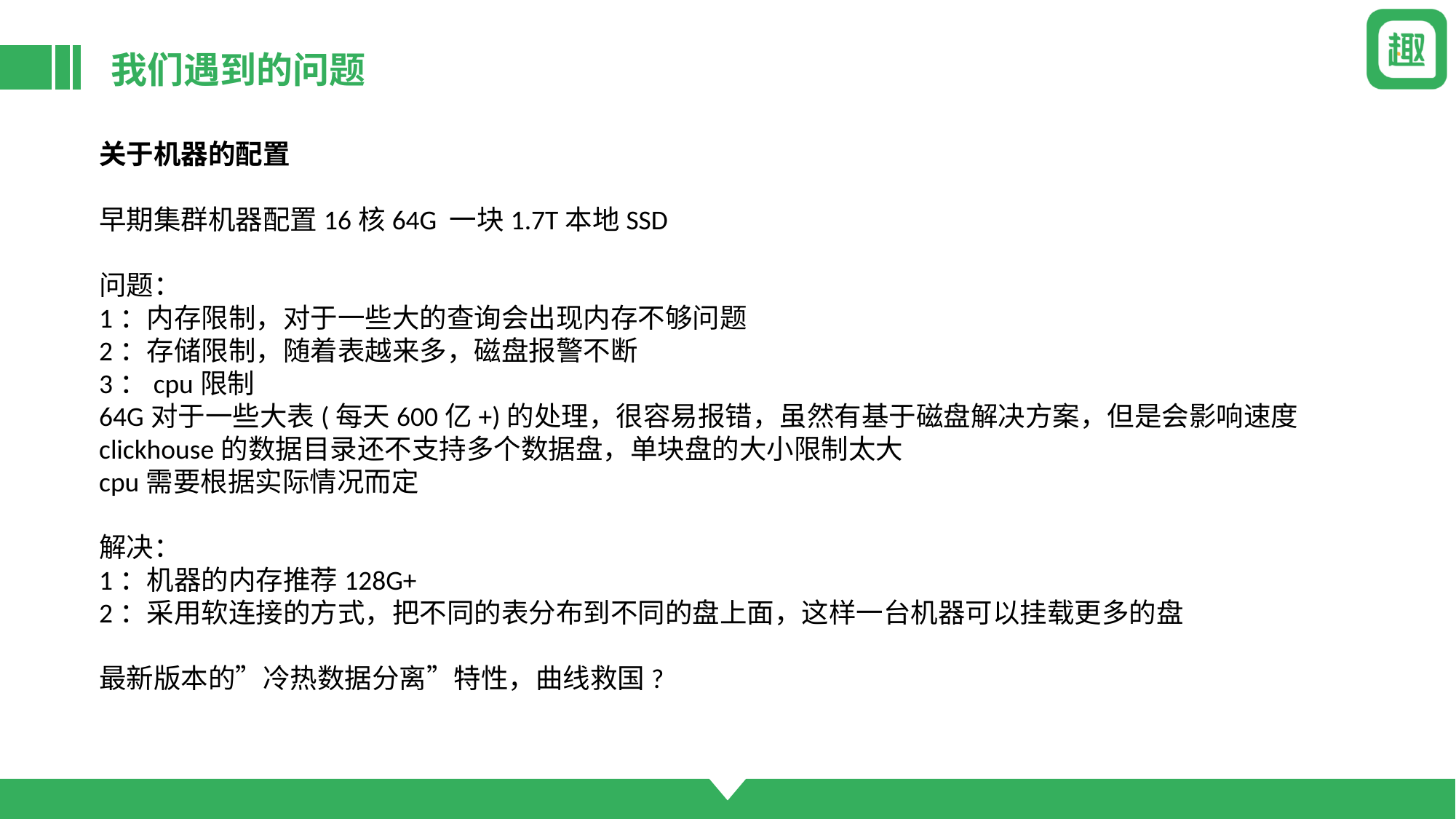

# 我们遇到的问题
关于机器的配置

早期集群机器配置16核64G 一块1.7T本地SSD

问题：
1：内存限制，对于一些大的查询会出现内存不够问题
2：存储限制，随着表越来多，磁盘报警不断
3：cpu限制
64G对于一些大表(每天600亿+)的处理，很容易报错，虽然有基于磁盘解决方案，但是会影响速度
clickhouse的数据目录还不支持多个数据盘，单块盘的大小限制太大
cpu需要根据实际情况而定

解决：
1：机器的内存推荐128G+
2：采用软连接的方式，把不同的表分布到不同的盘上面，这样一台机器可以挂载更多的盘

最新版本的”冷热数据分离”特性，曲线救国?